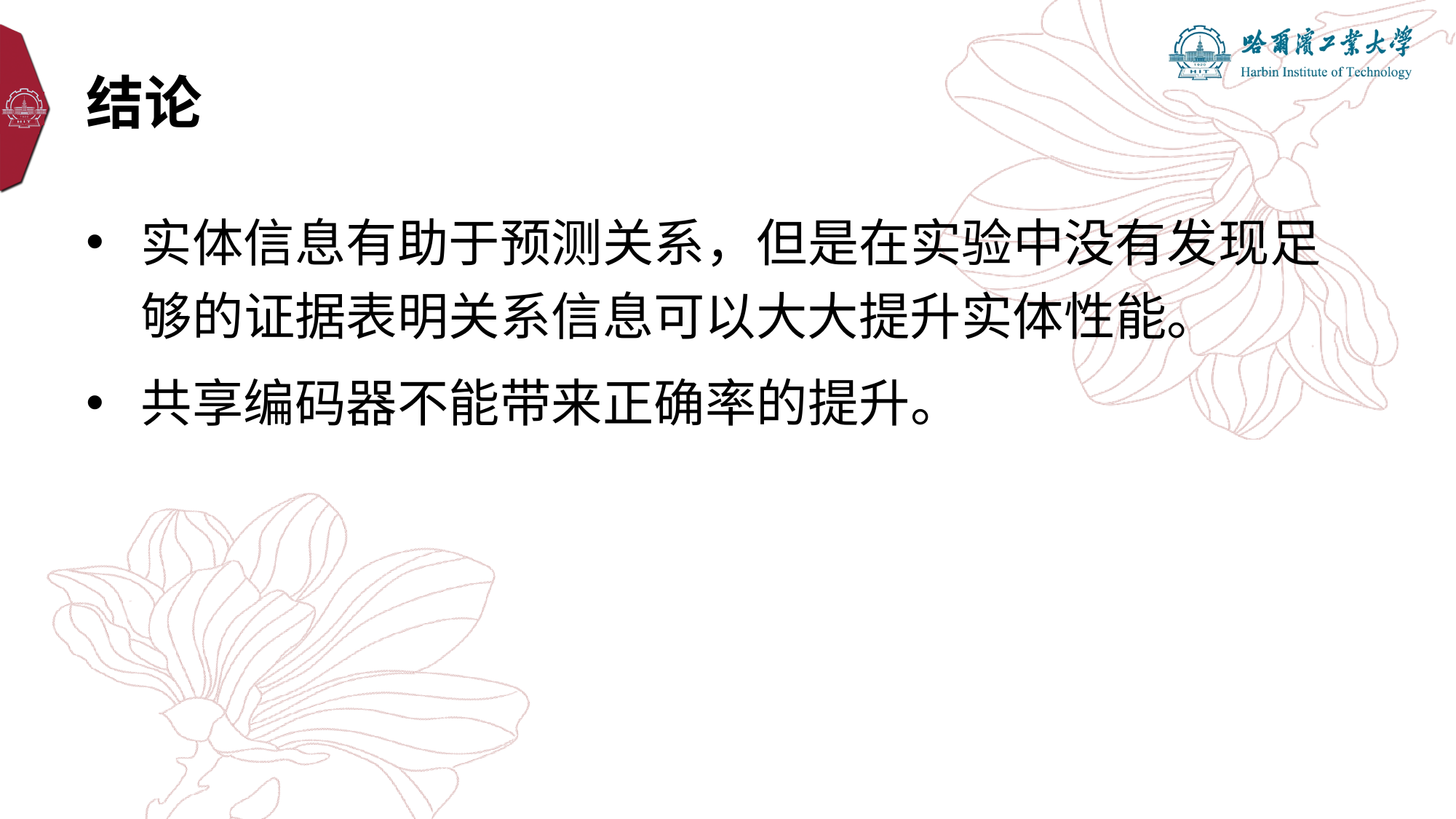

# 结论
实体信息有助于预测关系，但是在实验中没有发现足够的证据表明关系信息可以大大提升实体性能。
共享编码器不能带来正确率的提升。